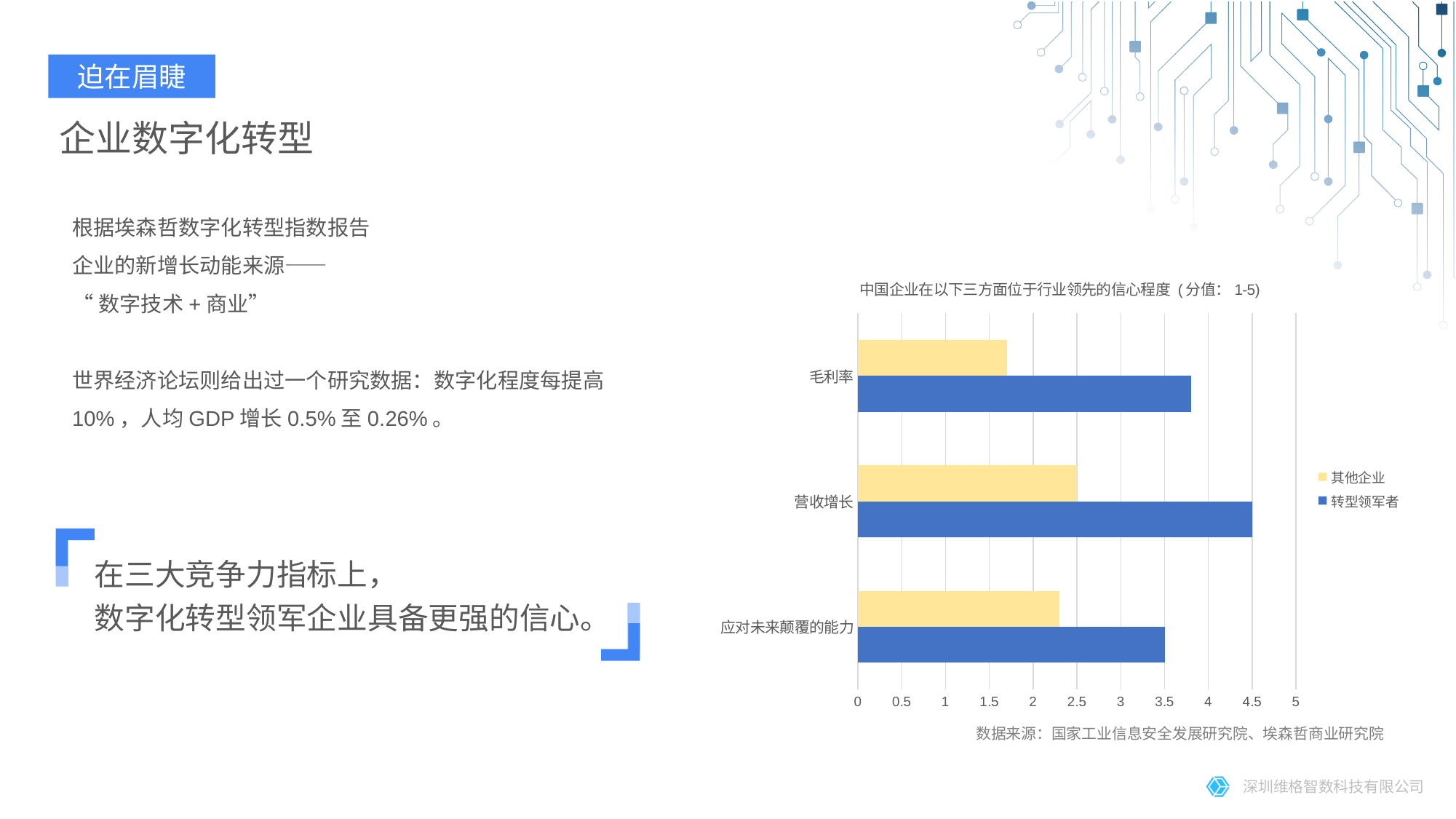

迫在眉睫
企业数字化转型
根据埃森哲数字化转型指数报告
企业的新增长动能来源——
“数字技术+商业”

世界经济论坛则给出过一个研究数据：数字化程度每提高10%，人均GDP增长0.5%至0.26%。

### Chart: 中国企业在以下三方面位于行业领先的信心程度 (分值：1-5)

| Category | 转型领军者 | 其他企业 |
|---|---|---|
| 应对未来颠覆的能力 | 3.5 | 2.3 |
| 营收增长 | 4.5 | 2.5 |
| 毛利率 | 3.8 | 1.7 |

在三大竞争力指标上，
数字化转型领军企业具备更强的信心。

数据来源：国家工业信息安全发展研究院、埃森哲商业研究院